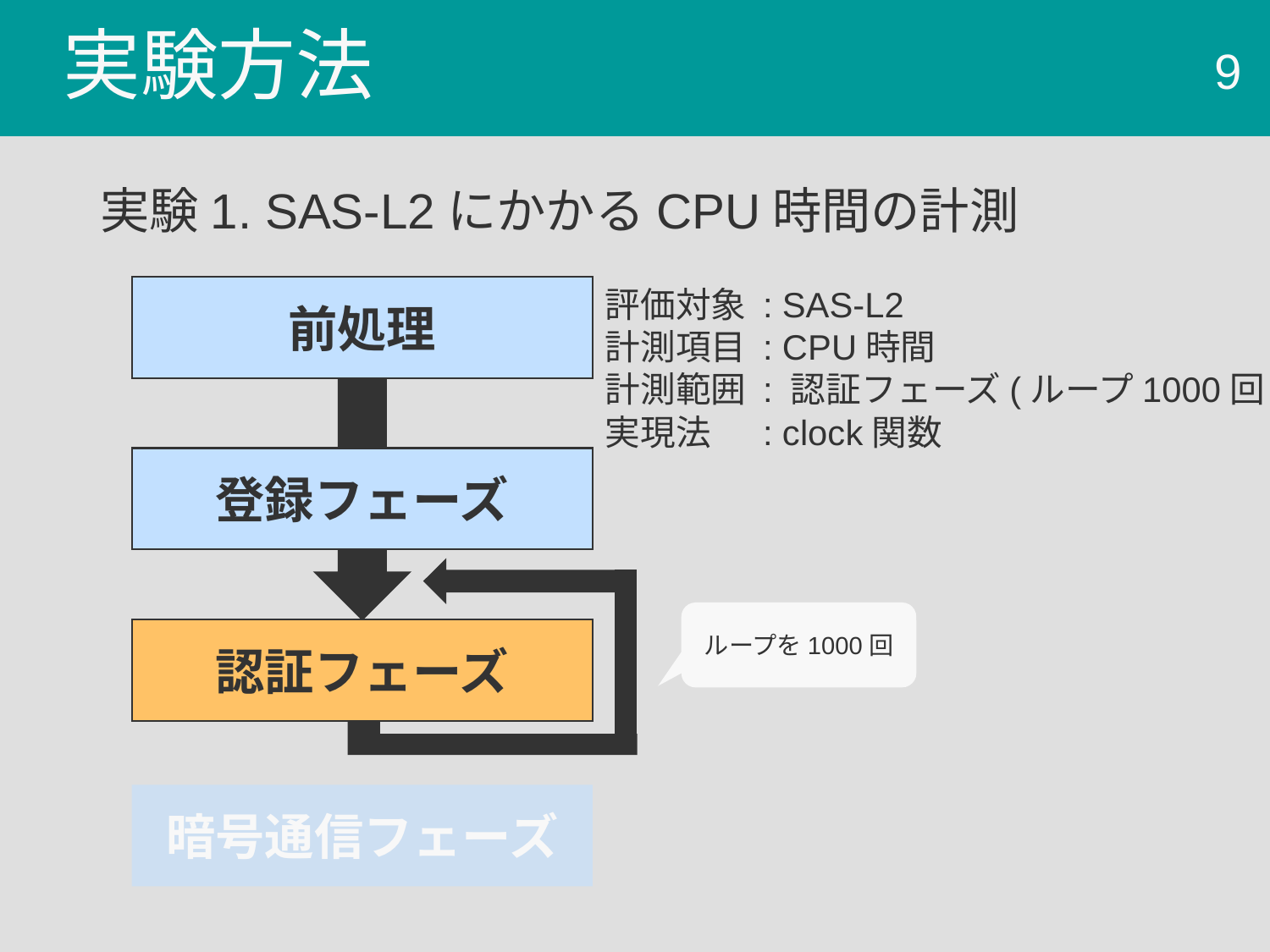

# 実験方法
9
実験1. SAS-L2にかかるCPU時間の計測

前処理
評価対象 : SAS-L2
計測項目 : CPU時間
計測範囲 : 認証フェーズ(ループ1000回)
実現法 　: clock関数

登録フェーズ

ループを1000回
認証フェーズ

暗号通信フェーズ